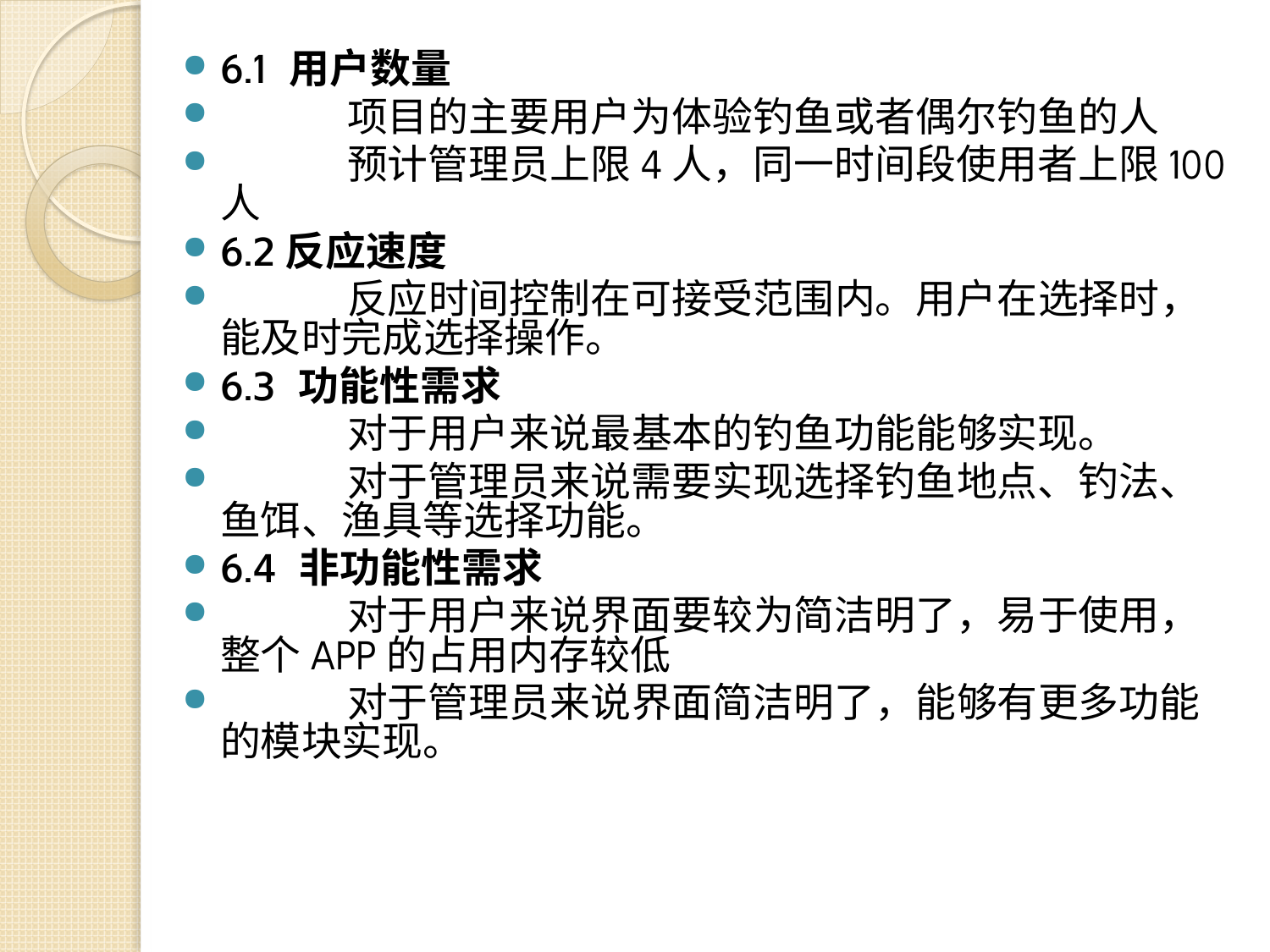

6.1 用户数量
	项目的主要用户为体验钓鱼或者偶尔钓鱼的人
	预计管理员上限4人，同一时间段使用者上限100人
6.2反应速度
	反应时间控制在可接受范围内。用户在选择时，能及时完成选择操作。
6.3 功能性需求
	对于用户来说最基本的钓鱼功能能够实现。
	对于管理员来说需要实现选择钓鱼地点、钓法、鱼饵、渔具等选择功能。
6.4 非功能性需求
	对于用户来说界面要较为简洁明了，易于使用，整个APP的占用内存较低
	对于管理员来说界面简洁明了，能够有更多功能的模块实现。